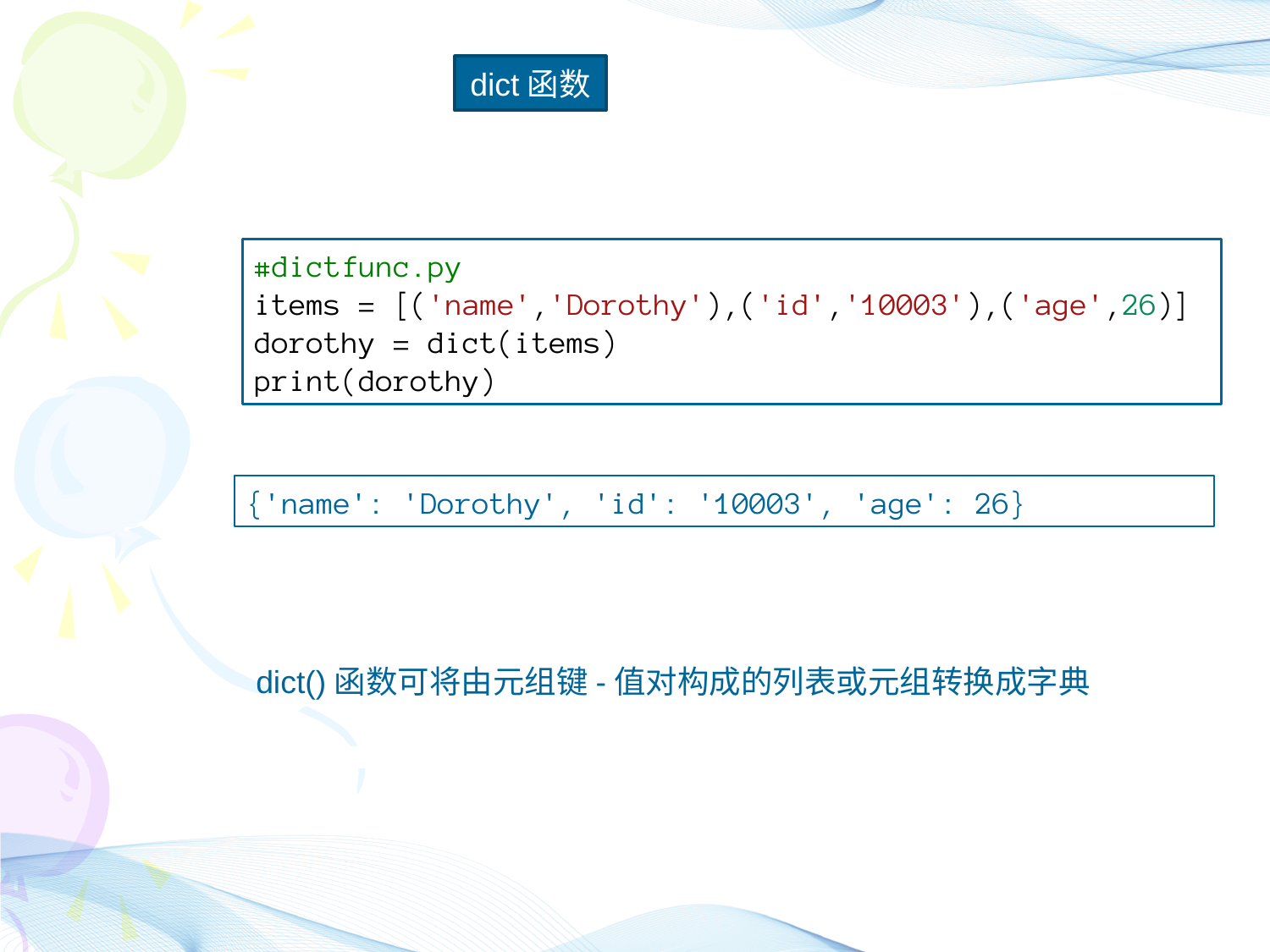

dict函数
#dictfunc.py
items = [('name','Dorothy'),('id','10003'),('age',26)]
dorothy = dict(items)
print(dorothy)
{'name': 'Dorothy', 'id': '10003', 'age': 26}
dict()函数可将由元组键-值对构成的列表或元组转换成字典